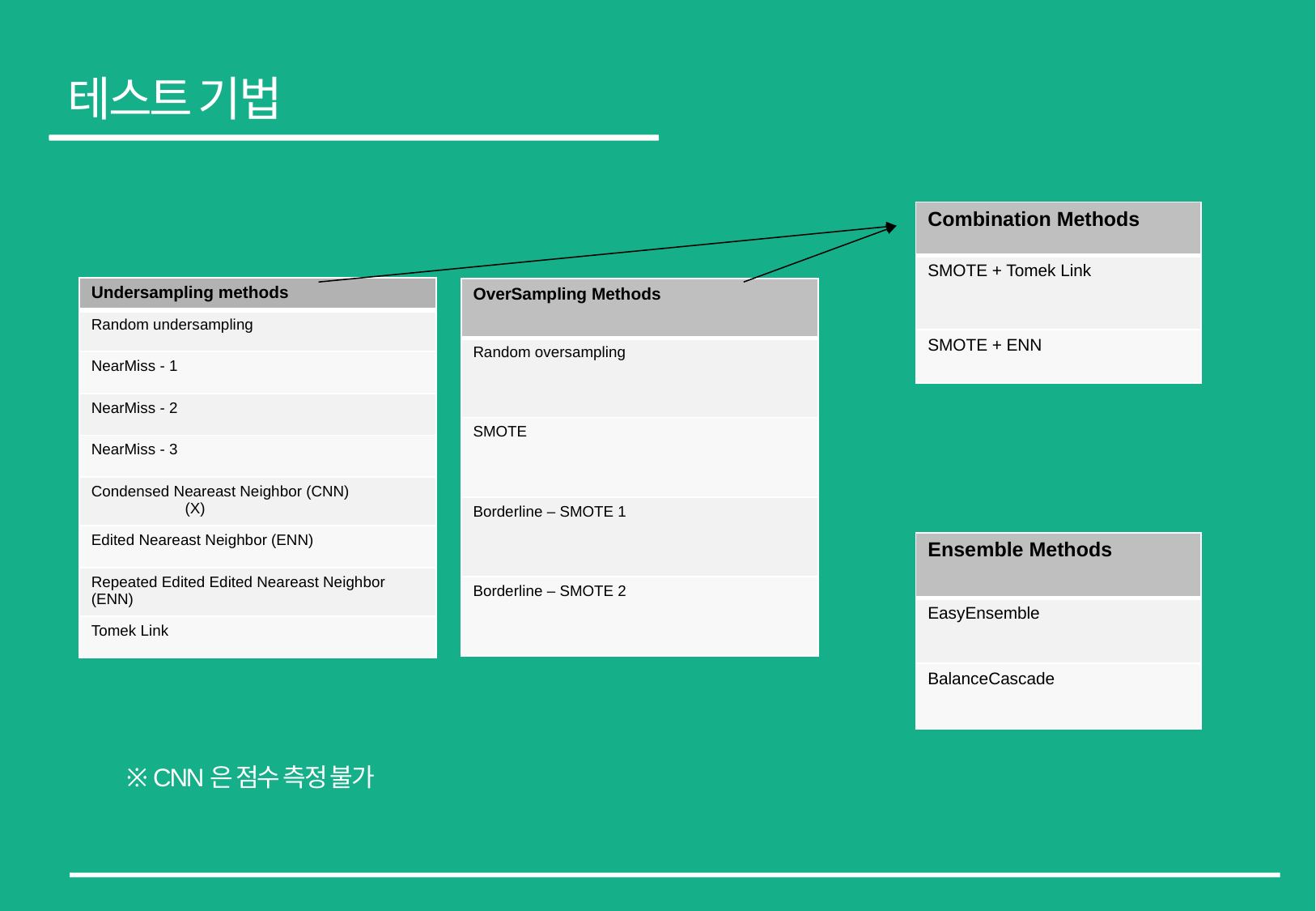

테스트 기법

| Combination Methods |
| --- |
| SMOTE + Tomek Link |
| SMOTE + ENN |

| Undersampling methods |
| --- |
| Random undersampling |
| NearMiss - 1 |
| NearMiss - 2 |
| NearMiss - 3 |
| Condensed Neareast Neighbor (CNN) (X) |
| Edited Neareast Neighbor (ENN) |
| Repeated Edited Edited Neareast Neighbor (ENN) |
| Tomek Link |
| OverSampling Methods |
| --- |
| Random oversampling |
| SMOTE |
| Borderline – SMOTE 1 |
| Borderline – SMOTE 2 |

| Ensemble Methods |
| --- |
| EasyEnsemble |
| BalanceCascade |

  ※ CNN은 점수 측정 불가